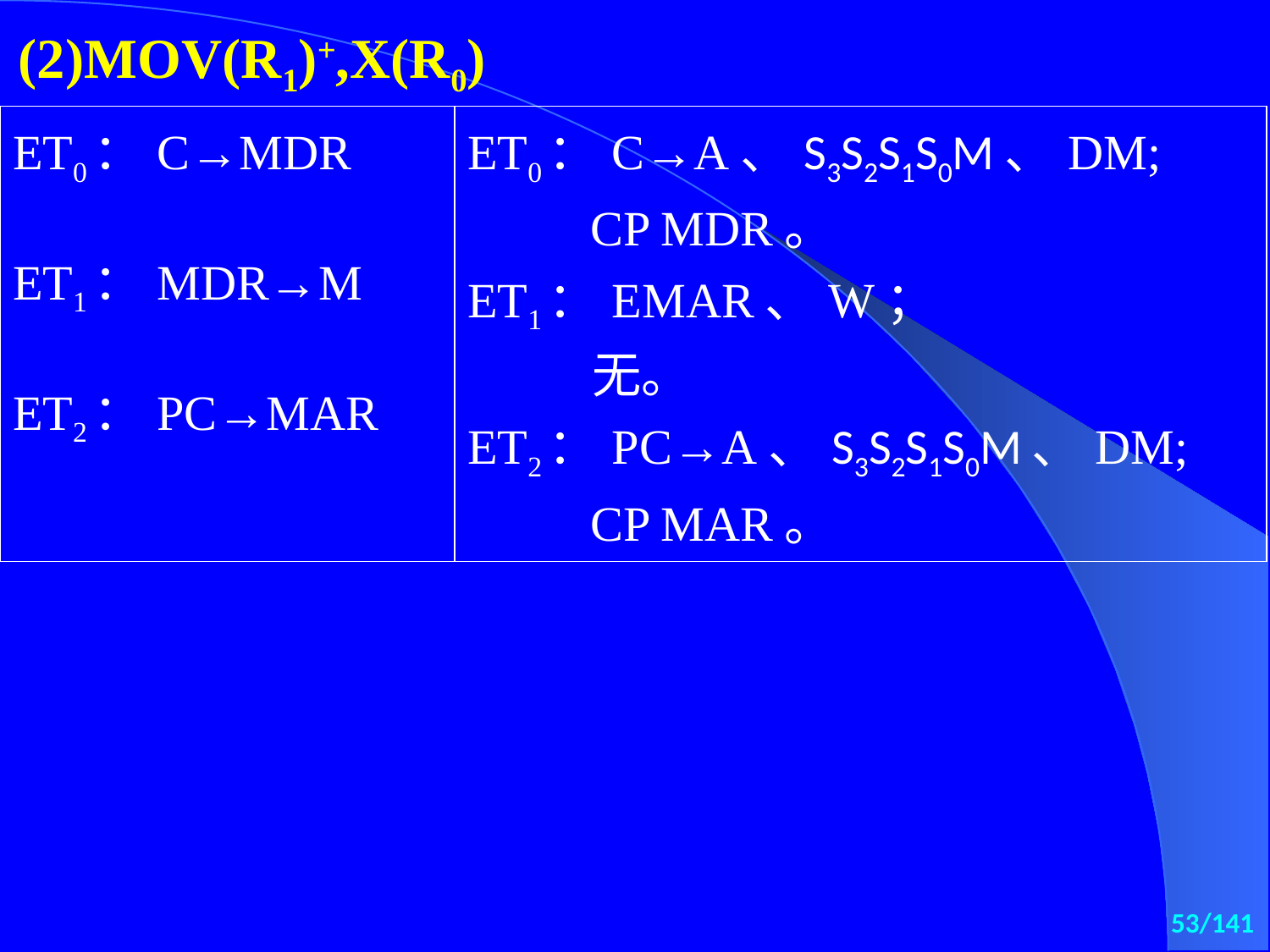

(2)MOV(R1)+,X(R0)
| ET0：C→MDR ET1：MDR→M ET2：PC→MAR | ET0：C→A、S3S2S1S0M、DM; CP MDR。 ET1：EMAR、W； 无。 ET2：PC→A、S3S2S1S0M、DM; CP MAR。 |
| --- | --- |
53/141